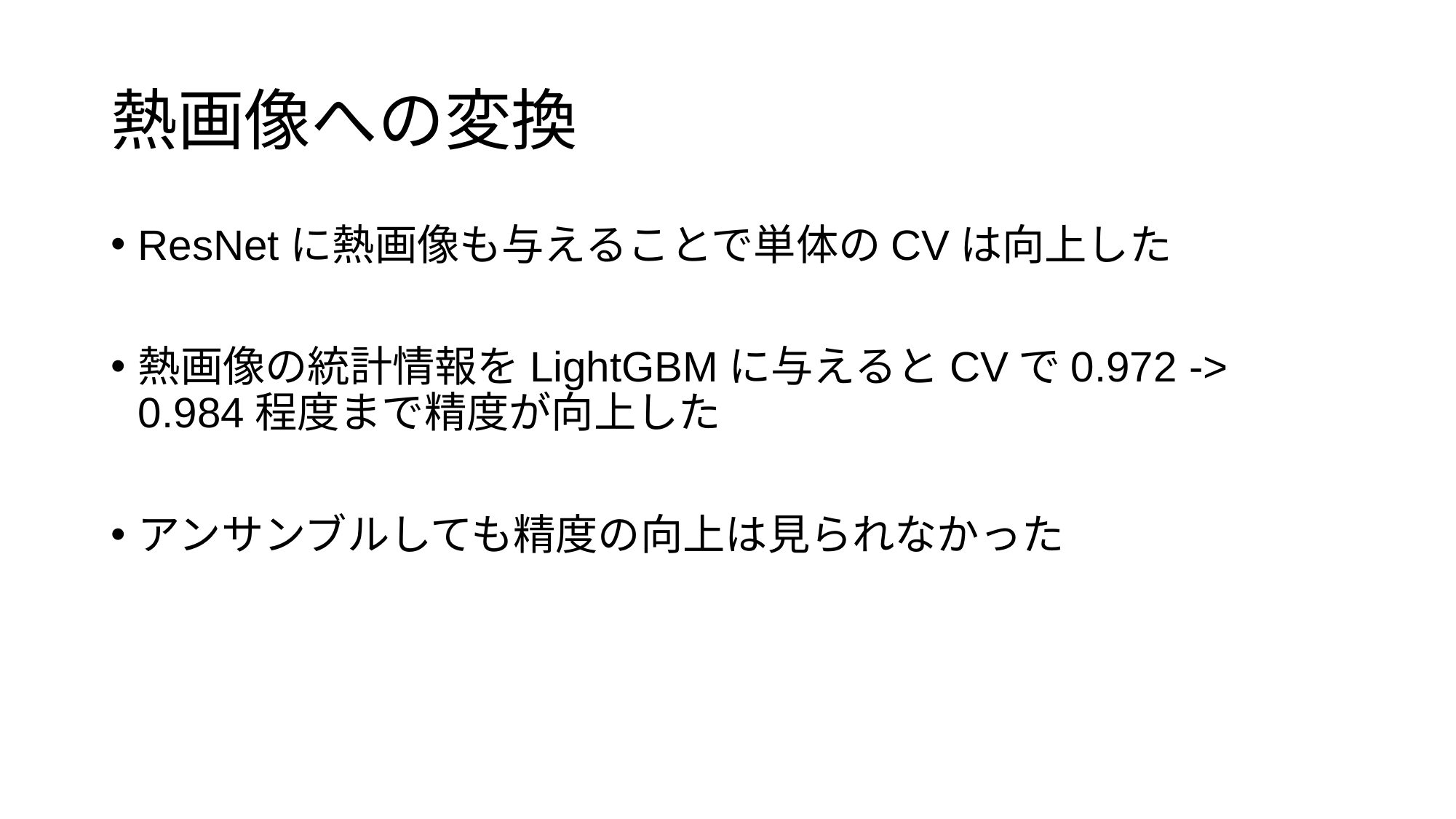

# 熱画像への変換
ResNetに熱画像も与えることで単体のCVは向上した

熱画像の統計情報をLightGBMに与えるとCVで0.972 -> 0.984程度まで精度が向上した

アンサンブルしても精度の向上は見られなかった